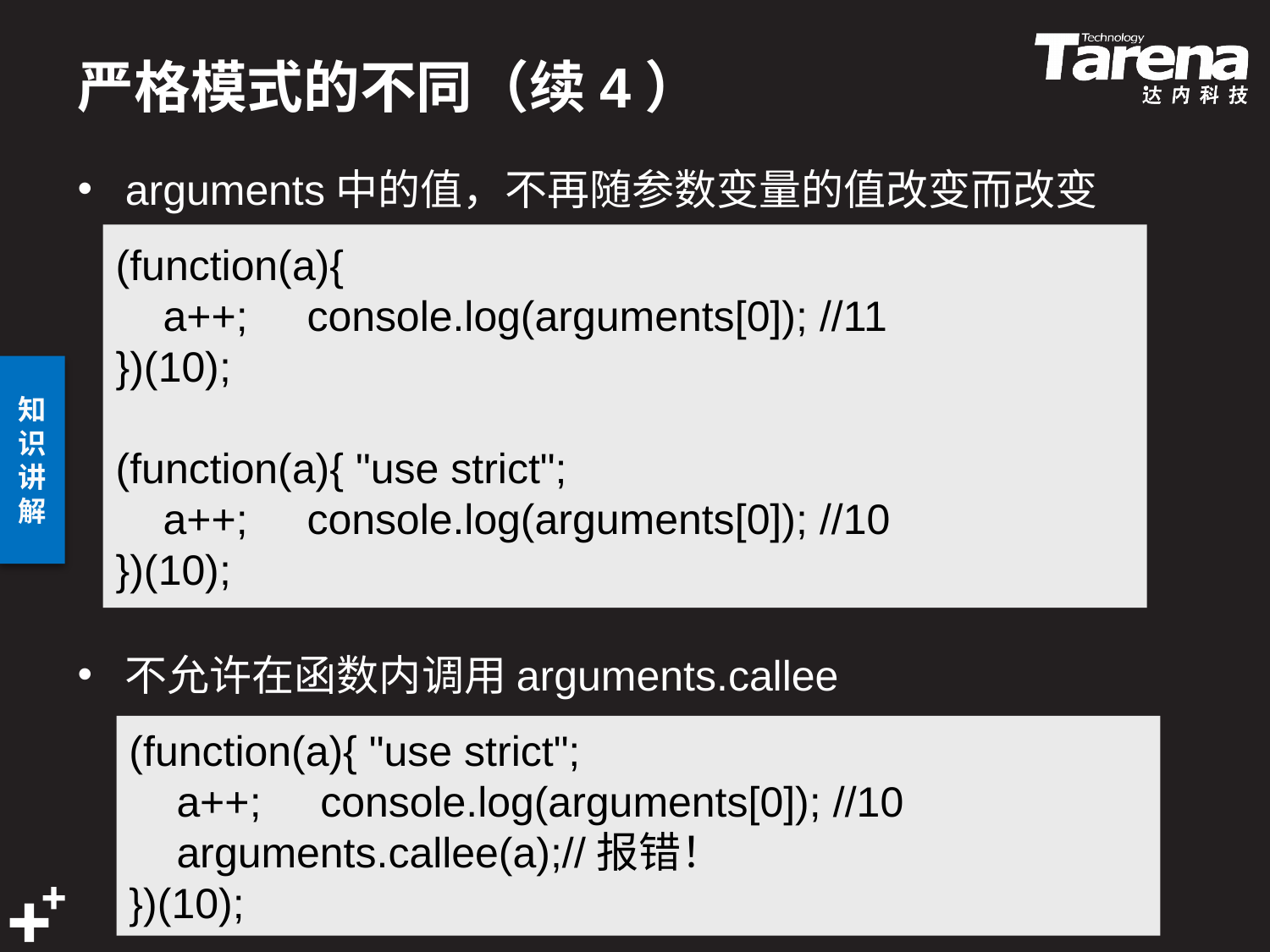

# 严格模式的不同（续4）
arguments中的值，不再随参数变量的值改变而改变

不允许在函数内调用arguments.callee
这意为着，无法在匿名函数内实现递归调用
(function(a){
    a++;     console.log(arguments[0]); //11
})(10);

(function(a){ "use strict";
    a++;     console.log(arguments[0]); //10
})(10);
(function(a){ "use strict";
    a++;     console.log(arguments[0]); //10
    arguments.callee(a);//报错！
})(10);